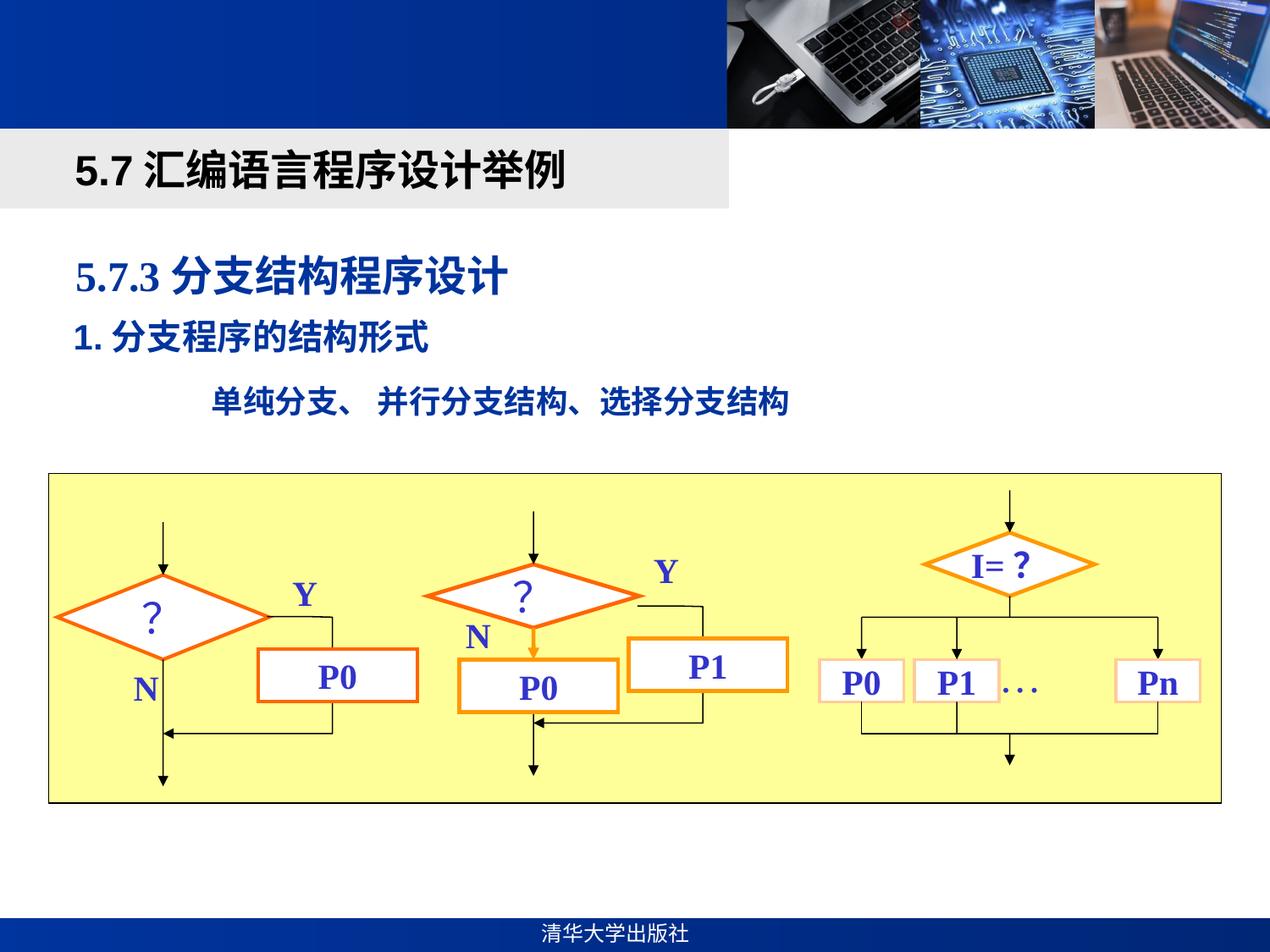

#
5.7汇编语言程序设计举例

5.7.3分支结构程序设计
1.分支程序的结构形式
单纯分支、 并行分支结构、选择分支结构

I=？
Y
Y
？
？

N

P1
…
P0
N

P0
P0
P1
Pn